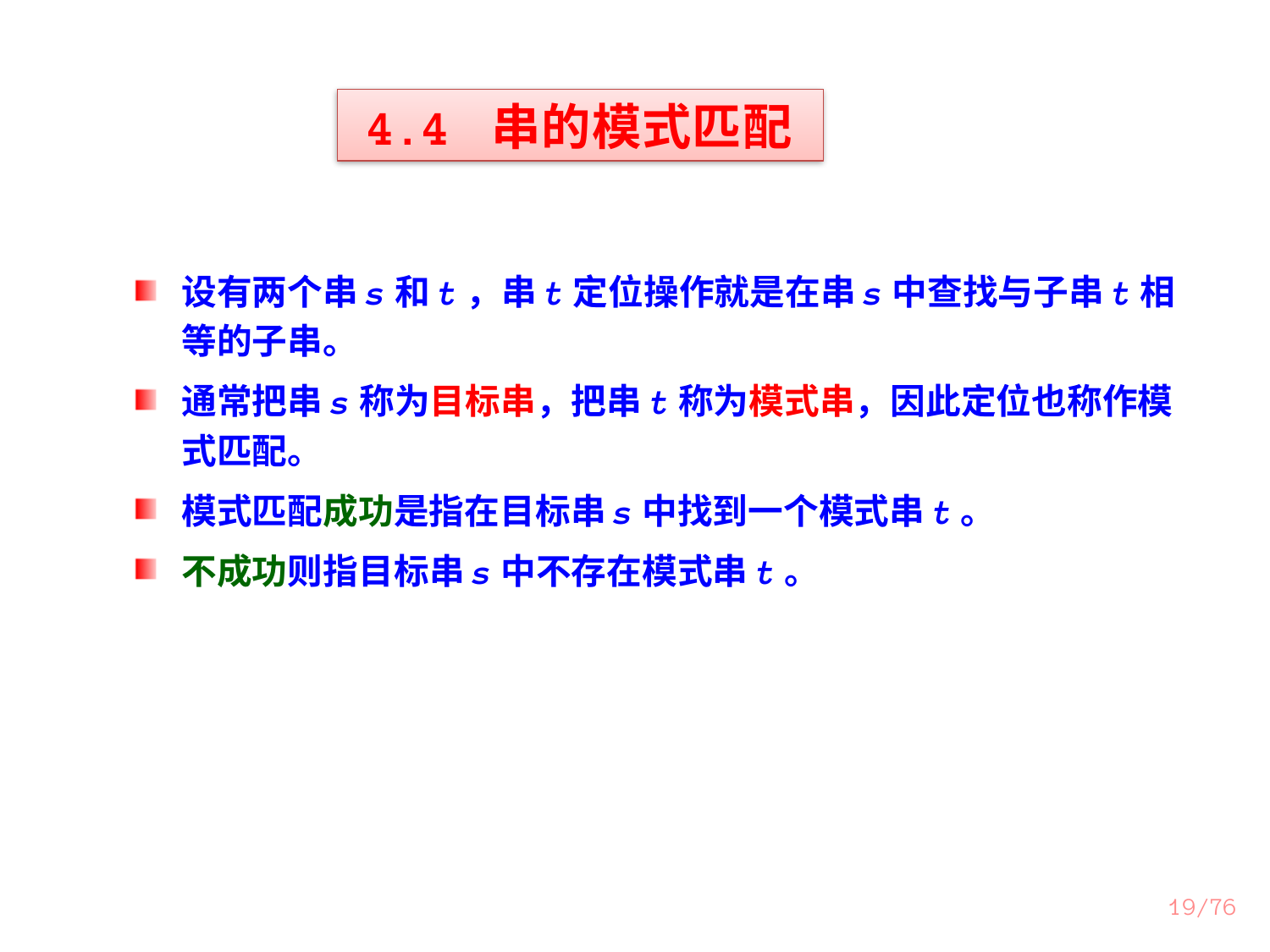

4.4 串的模式匹配
设有两个串s和t，串t定位操作就是在串s中查找与子串t相等的子串。
通常把串s称为目标串，把串t称为模式串，因此定位也称作模式匹配。
模式匹配成功是指在目标串s中找到一个模式串t。
不成功则指目标串s中不存在模式串t。
19/76